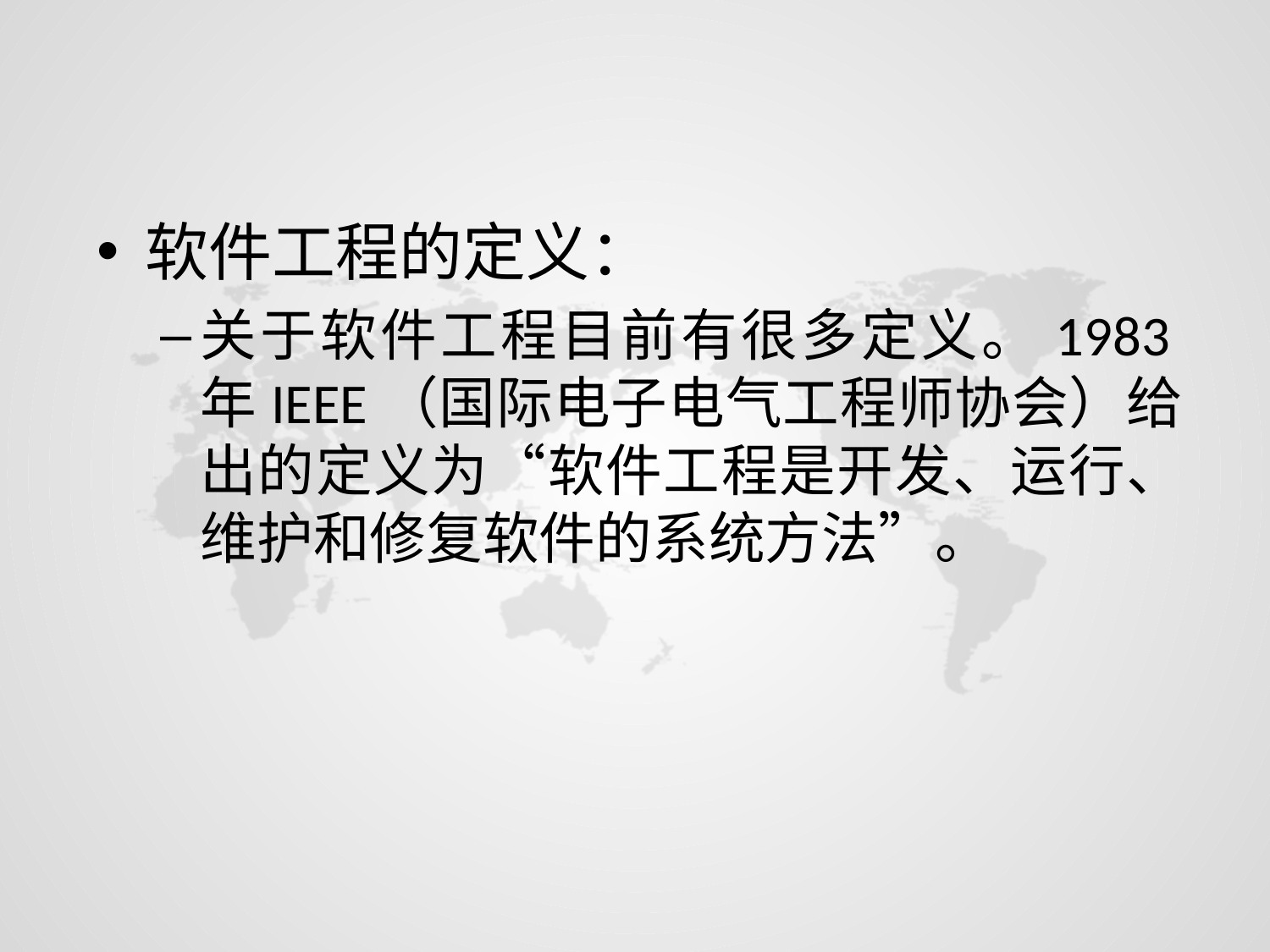

软件工程的定义：
关于软件工程目前有很多定义。1983年IEEE（国际电子电气工程师协会）给出的定义为“软件工程是开发、运行、维护和修复软件的系统方法”。